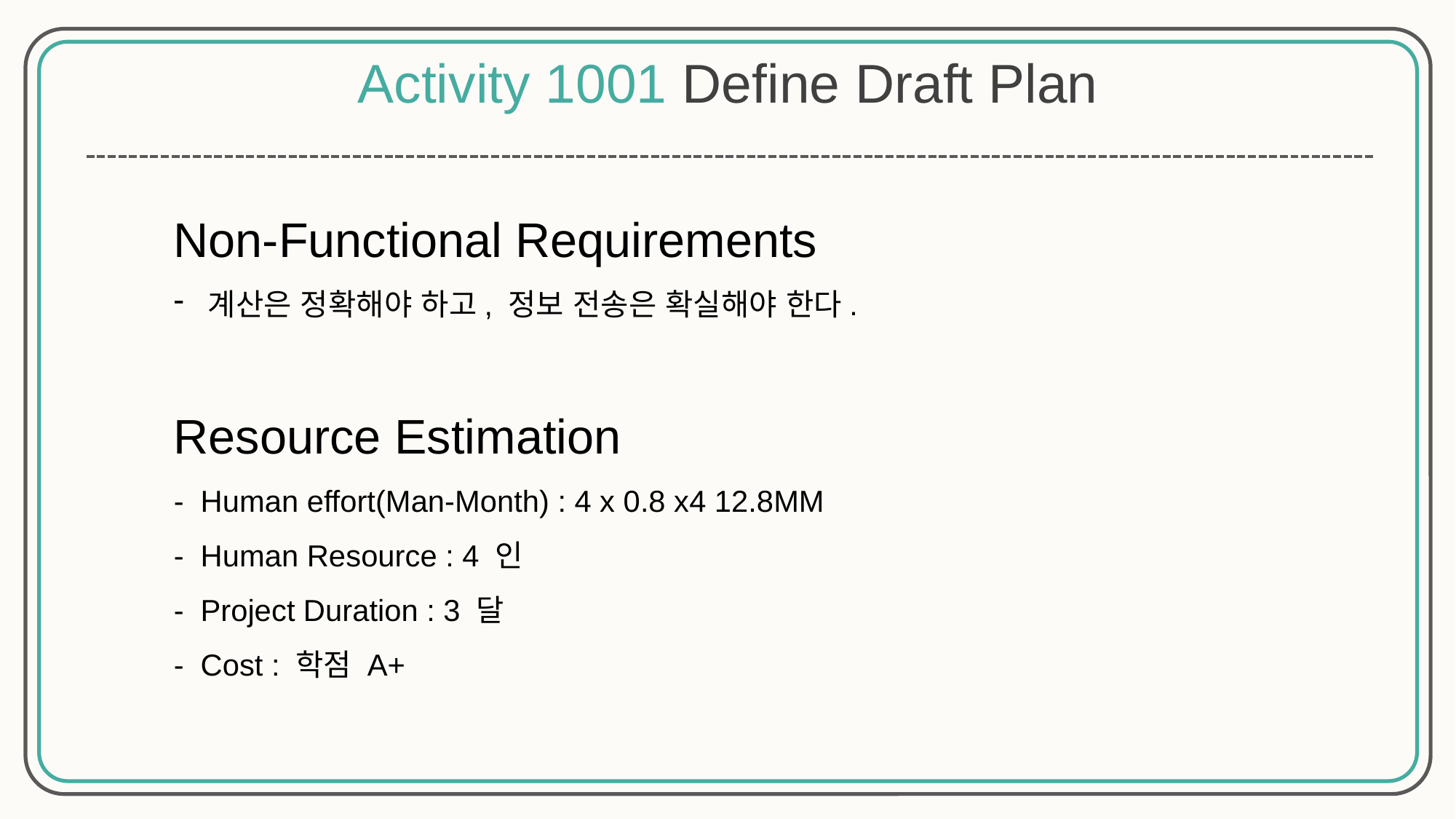

Activity 1001 Define Draft Plan
Non-Functional Requirements
계산은 정확해야 하고, 정보 전송은 확실해야 한다.

Resource Estimation
-  Human effort(Man-Month) : 4 x 0.8 x4 12.8MM
-  Human Resource : 4 인
-  Project Duration : 3 달
-  Cost : 학점 A+